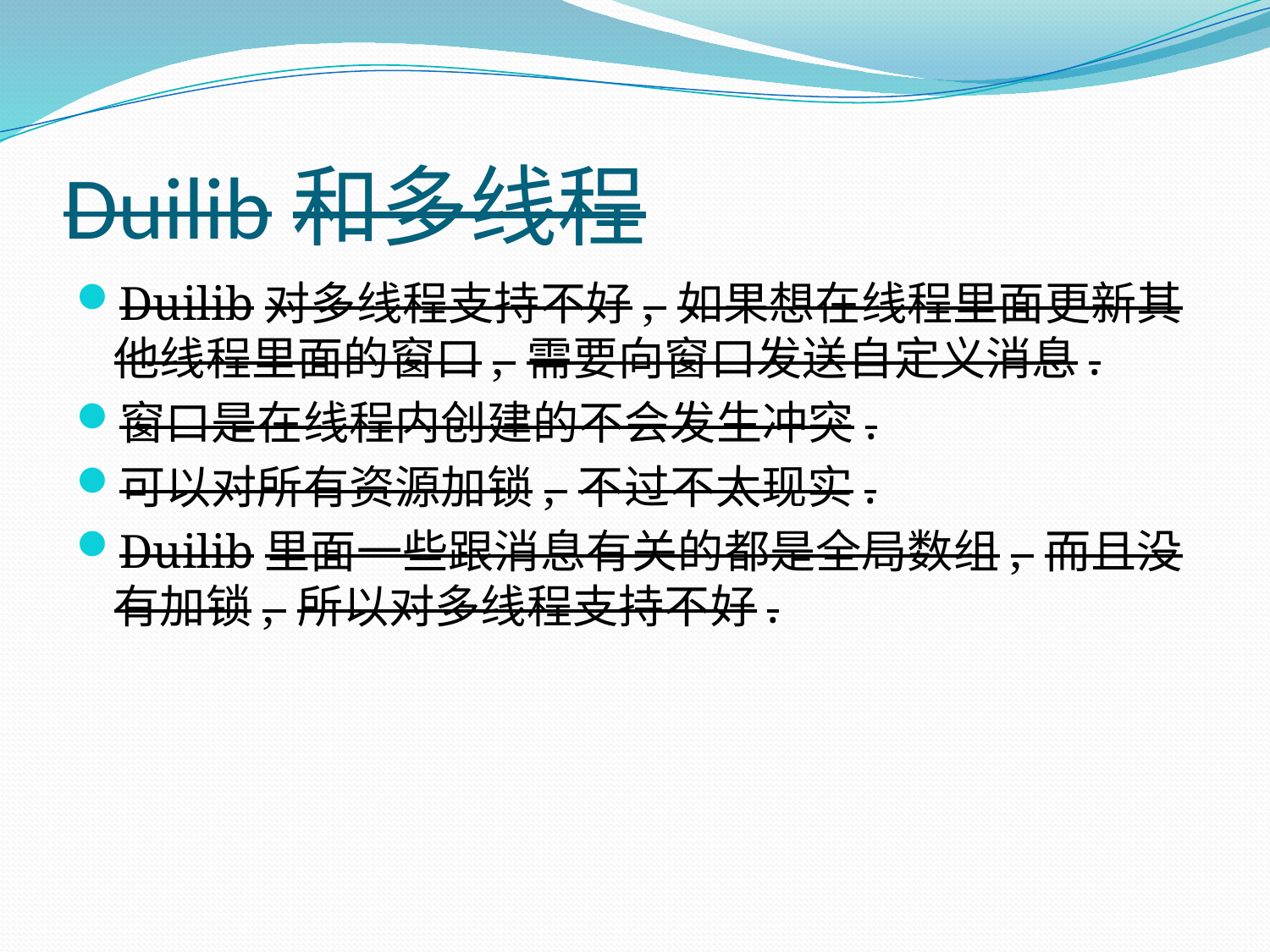

# Duilib和多线程
Duilib对多线程支持不好, 如果想在线程里面更新其他线程里面的窗口, 需要向窗口发送自定义消息.
窗口是在线程内创建的不会发生冲突.
可以对所有资源加锁, 不过不太现实.
Duilib里面一些跟消息有关的都是全局数组, 而且没有加锁, 所以对多线程支持不好.